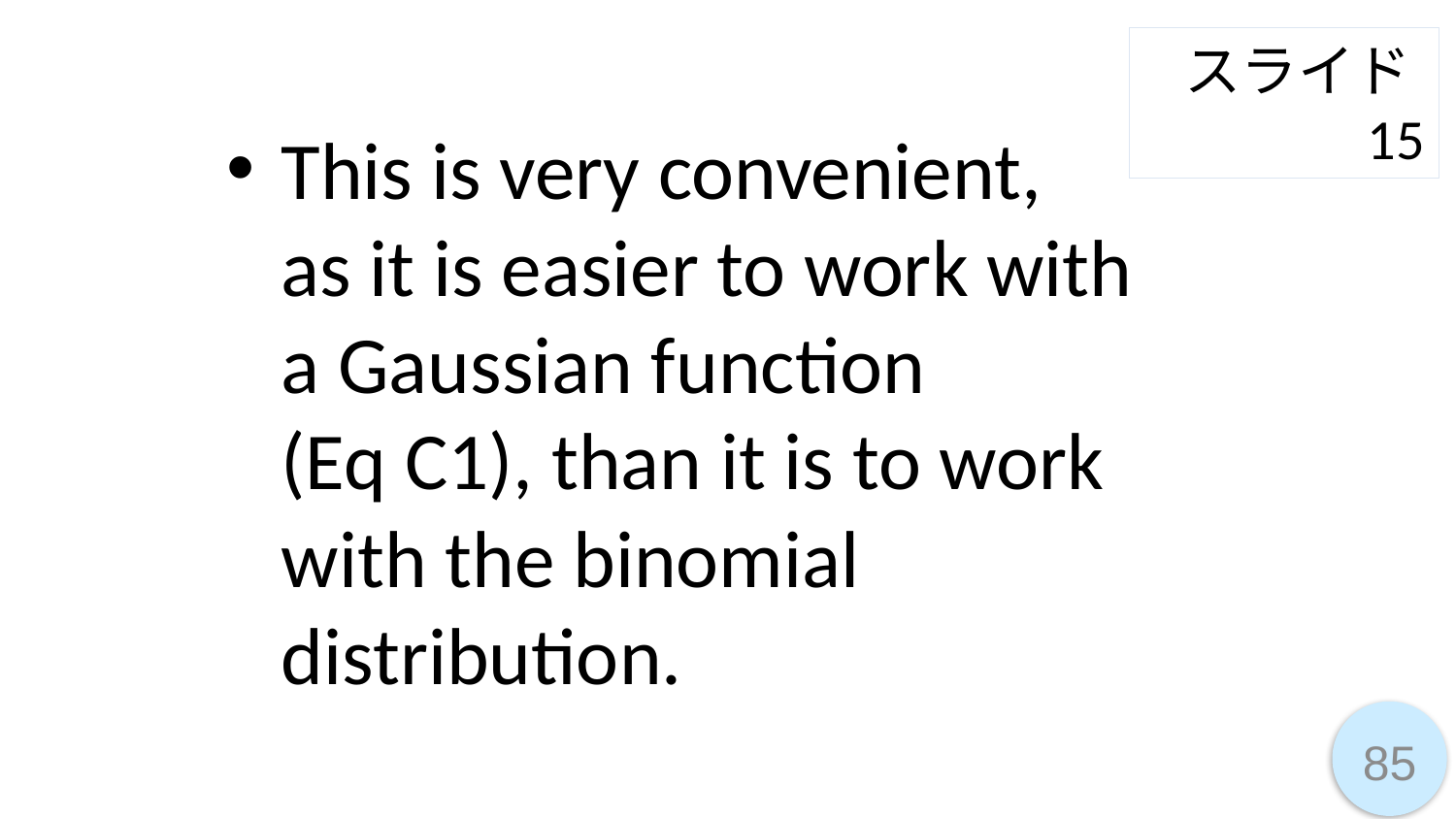

スライド15
This is very convenient,
as it is easier to work with a Gaussian function
(Eq C1), than it is to work with the binomial distribution.
85